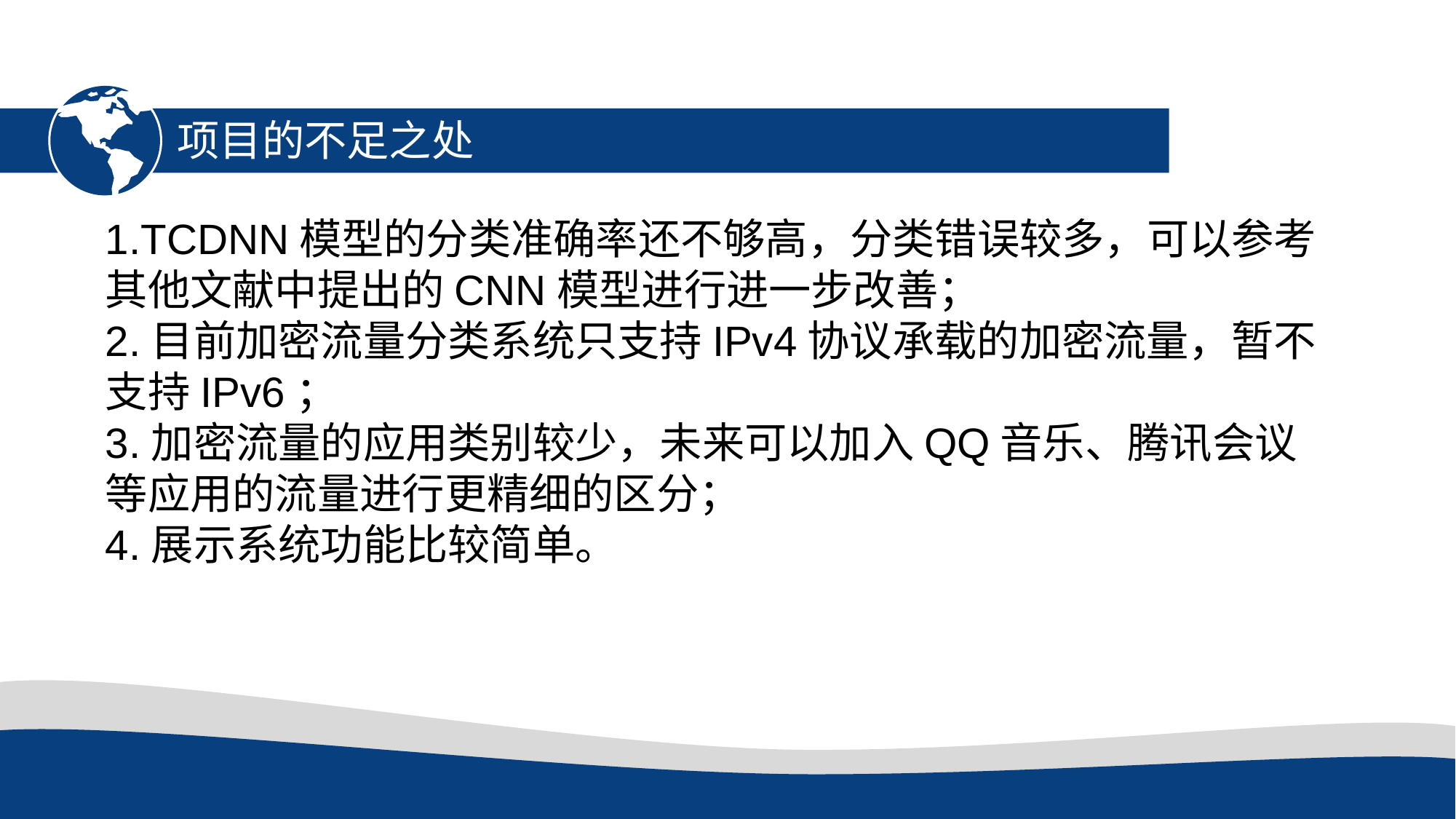

项目的不足之处
1.TCDNN模型的分类准确率还不够高，分类错误较多，可以参考其他文献中提出的CNN模型进行进一步改善；
2.目前加密流量分类系统只支持IPv4协议承载的加密流量，暂不支持IPv6；
3.加密流量的应用类别较少，未来可以加入QQ音乐、腾讯会议等应用的流量进行更精细的区分；
4.展示系统功能比较简单。